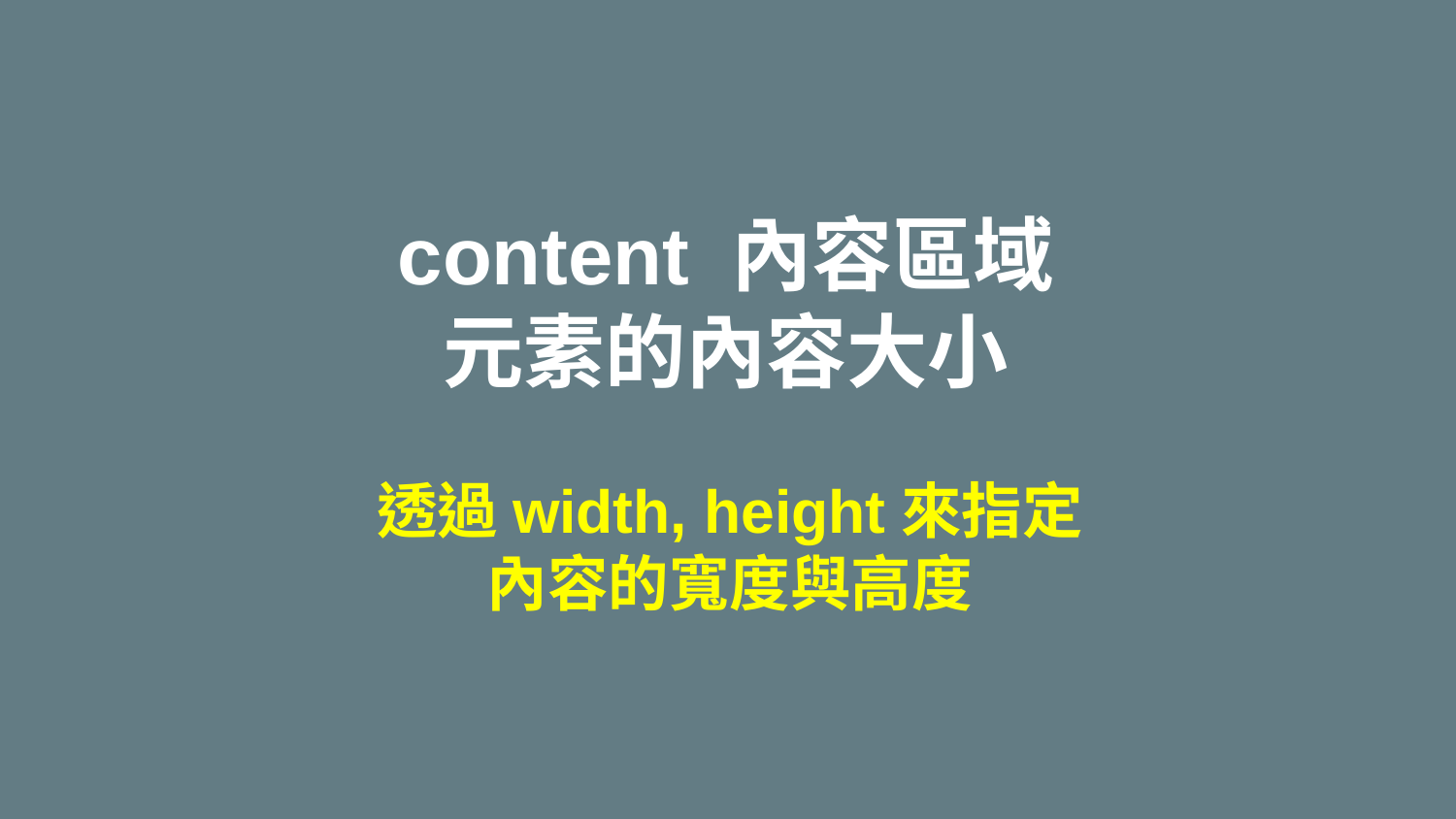

# content 內容區域
元素的內容大小
透過width, height來指定
內容的寬度與高度